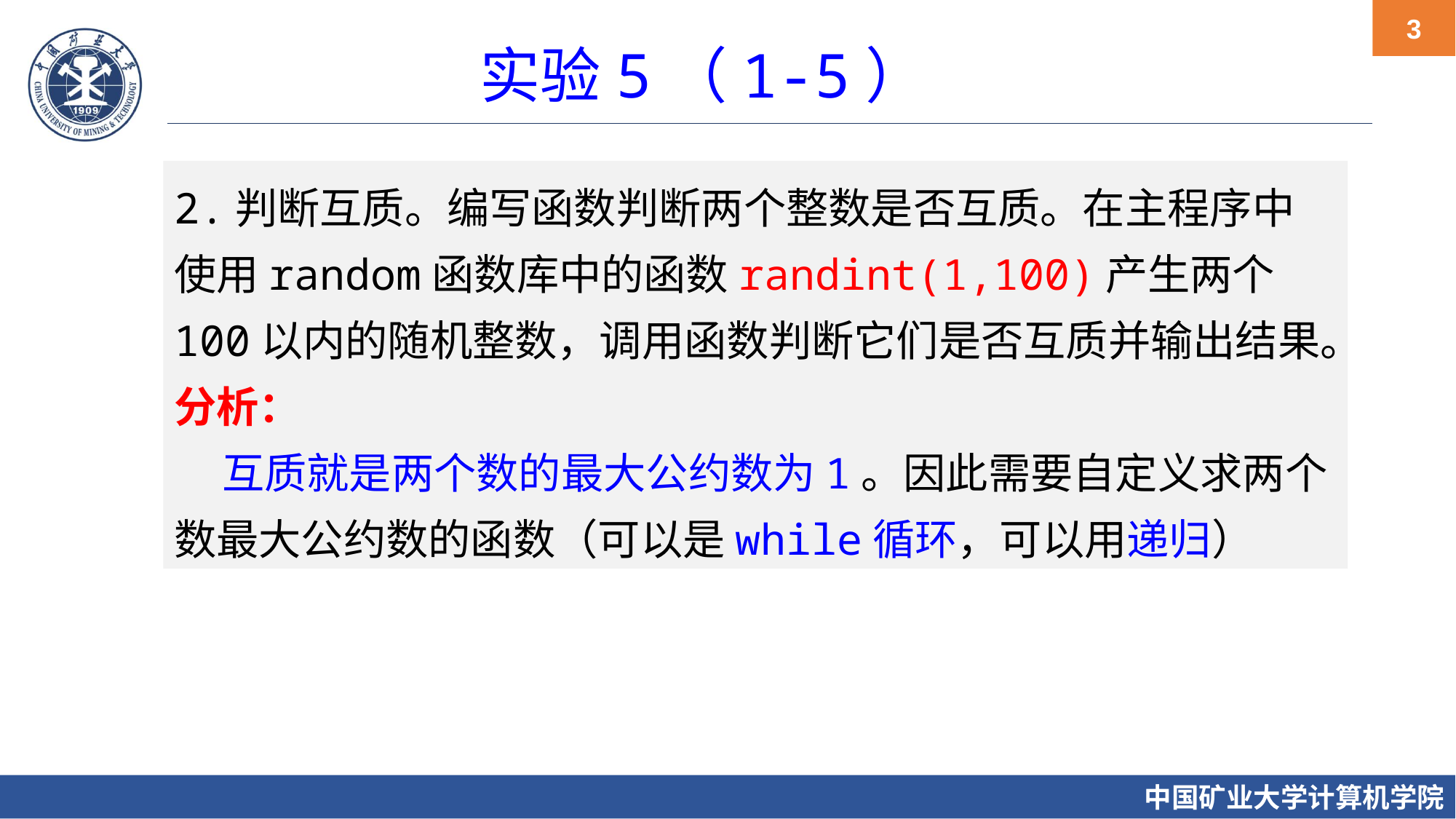

实验5（1-5）

2.判断互质。编写函数判断两个整数是否互质。在主程序中使用random函数库中的函数randint(1,100)产生两个100以内的随机整数，调用函数判断它们是否互质并输出结果。
分析：
    互质就是两个数的最大公约数为1。因此需要自定义求两个数最大公约数的函数（可以是while循环，可以用递归）